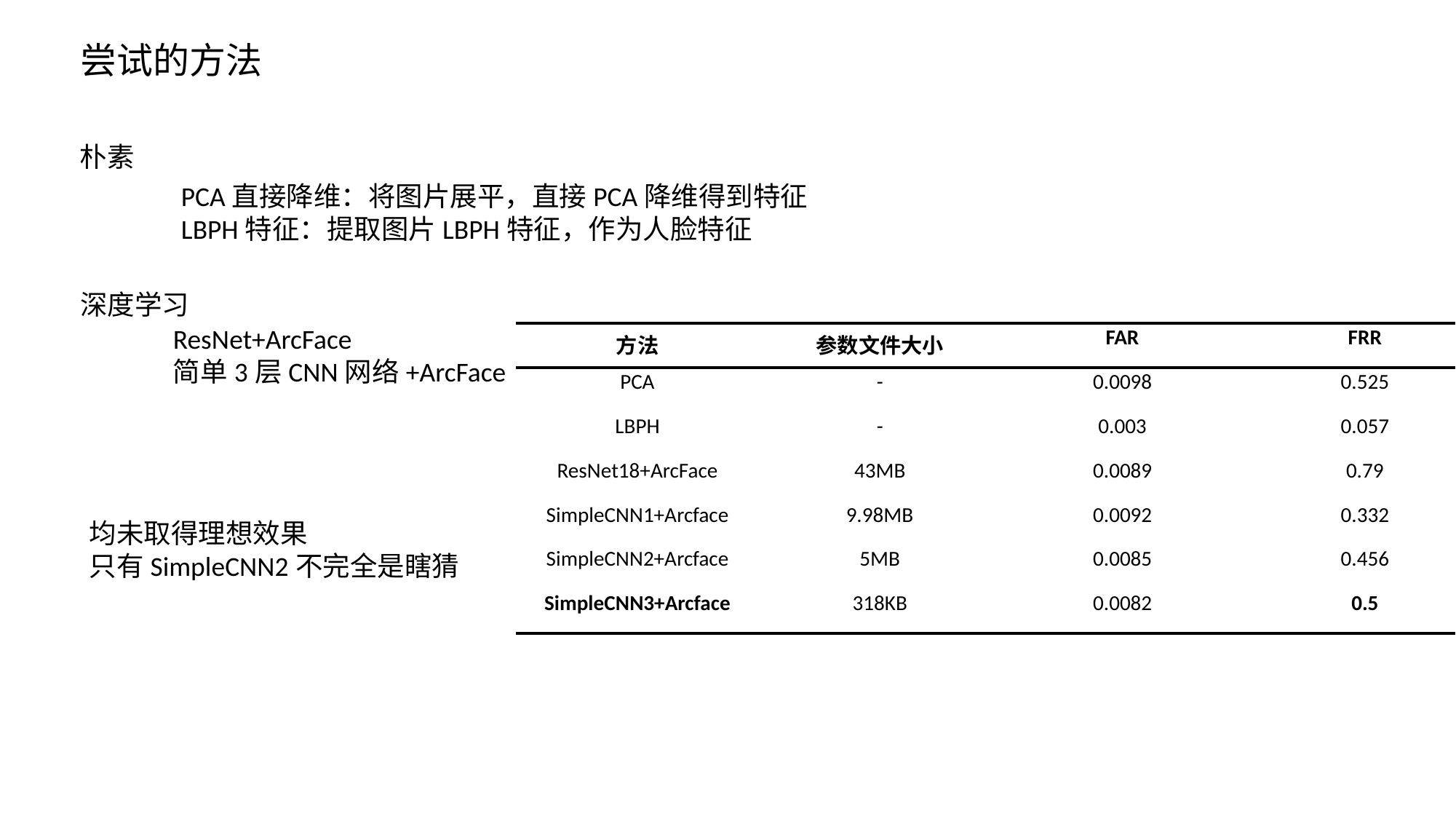

尝试的方法
朴素
PCA直接降维：将图片展平，直接PCA降维得到特征
LBPH特征：提取图片LBPH特征，作为人脸特征
深度学习
ResNet+ArcFace
简单3层CNN网络+ArcFace
| 方法 | 参数文件大小 | FAR | FRR |
| --- | --- | --- | --- |
| PCA | - | 0.0098 | 0.525 |
| LBPH | - | 0.003 | 0.057 |
| ResNet18+ArcFace | 43MB | 0.0089 | 0.79 |
| SimpleCNN1+Arcface | 9.98MB | 0.0092 | 0.332 |
| SimpleCNN2+Arcface | 5MB | 0.0085 | 0.456 |
| SimpleCNN3+Arcface | 318KB | 0.0082 | 0.5 |
均未取得理想效果
只有SimpleCNN2不完全是瞎猜